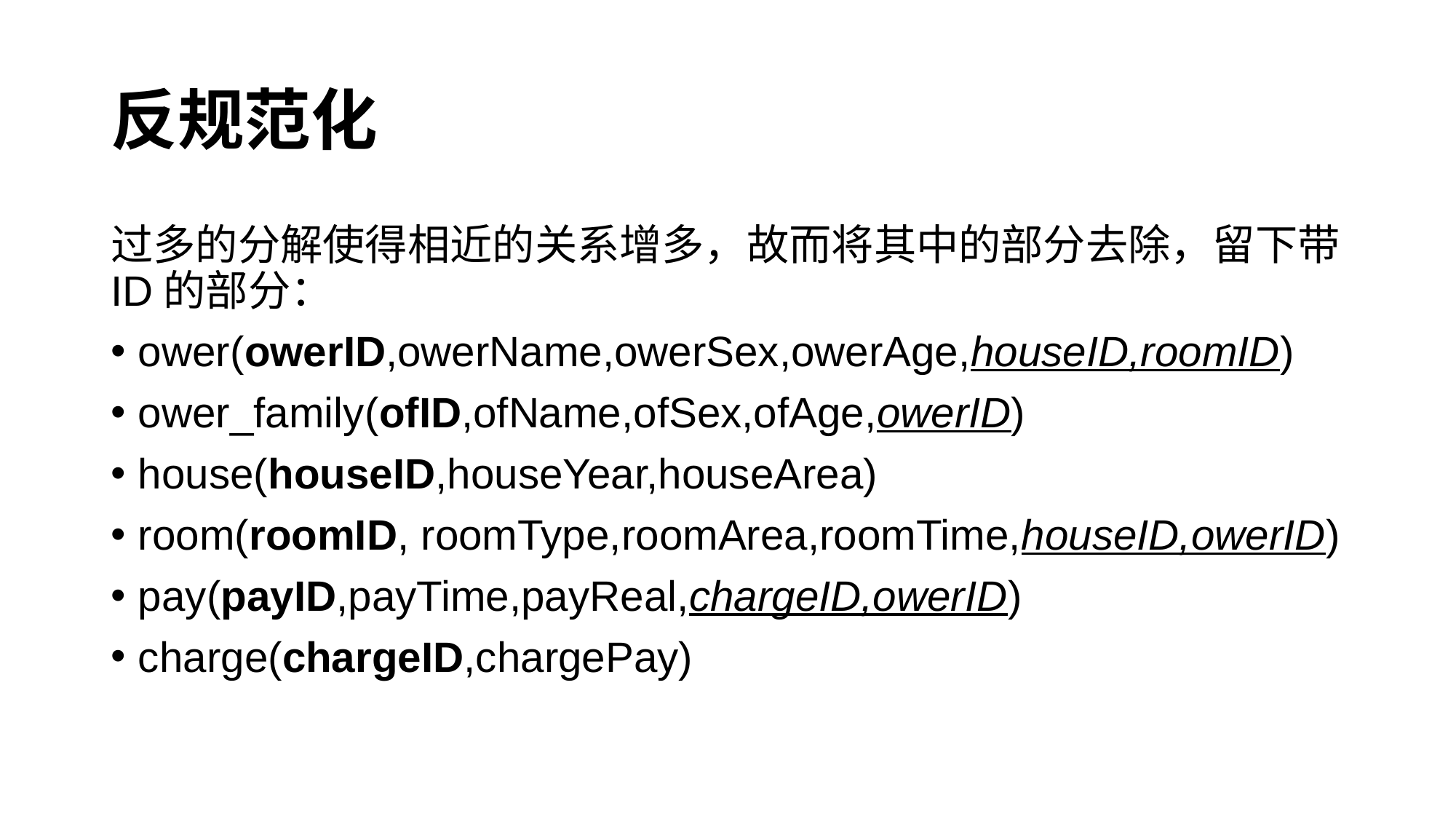

# 反规范化
过多的分解使得相近的关系增多，故而将其中的部分去除，留下带ID的部分：
ower(owerID,owerName,owerSex,owerAge,houseID,roomID)
ower_family(ofID,ofName,ofSex,ofAge,owerID)
house(houseID,houseYear,houseArea)
room(roomID, roomType,roomArea,roomTime,houseID,owerID)
pay(payID,payTime,payReal,chargeID,owerID)
charge(chargeID,chargePay)